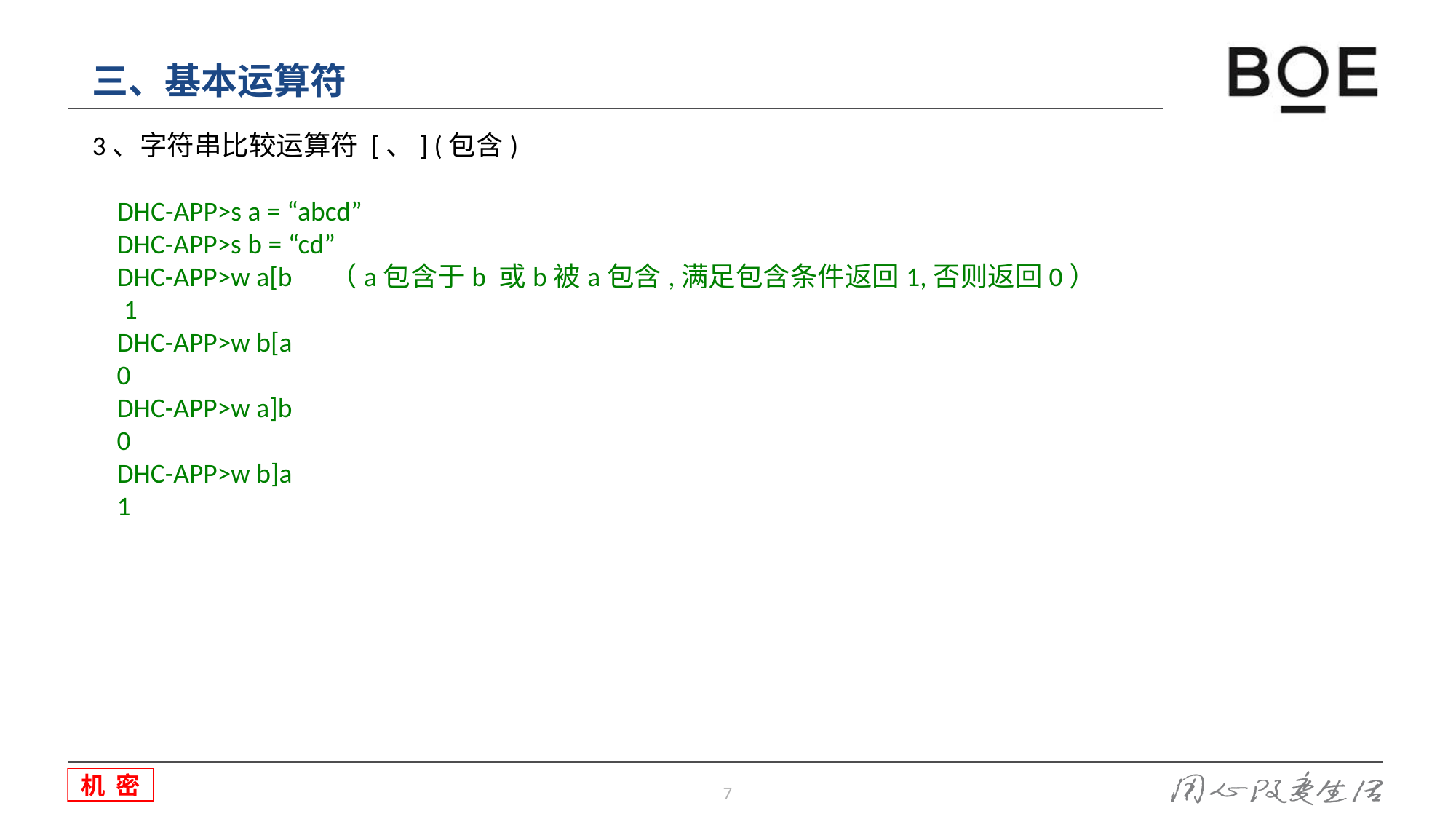

三、基本运算符
3、字符串比较运算符 [、] (包含)
    DHC-APP>s a = “abcd”
    DHC-APP>s b = “cd”
    DHC-APP>w a[b     （a包含于b 或b被a包含,满足包含条件返回1,否则返回0）
    1
    DHC-APP>w b[a
    0
    DHC-APP>w a]b
    0
    DHC-APP>w b]a
    1
7